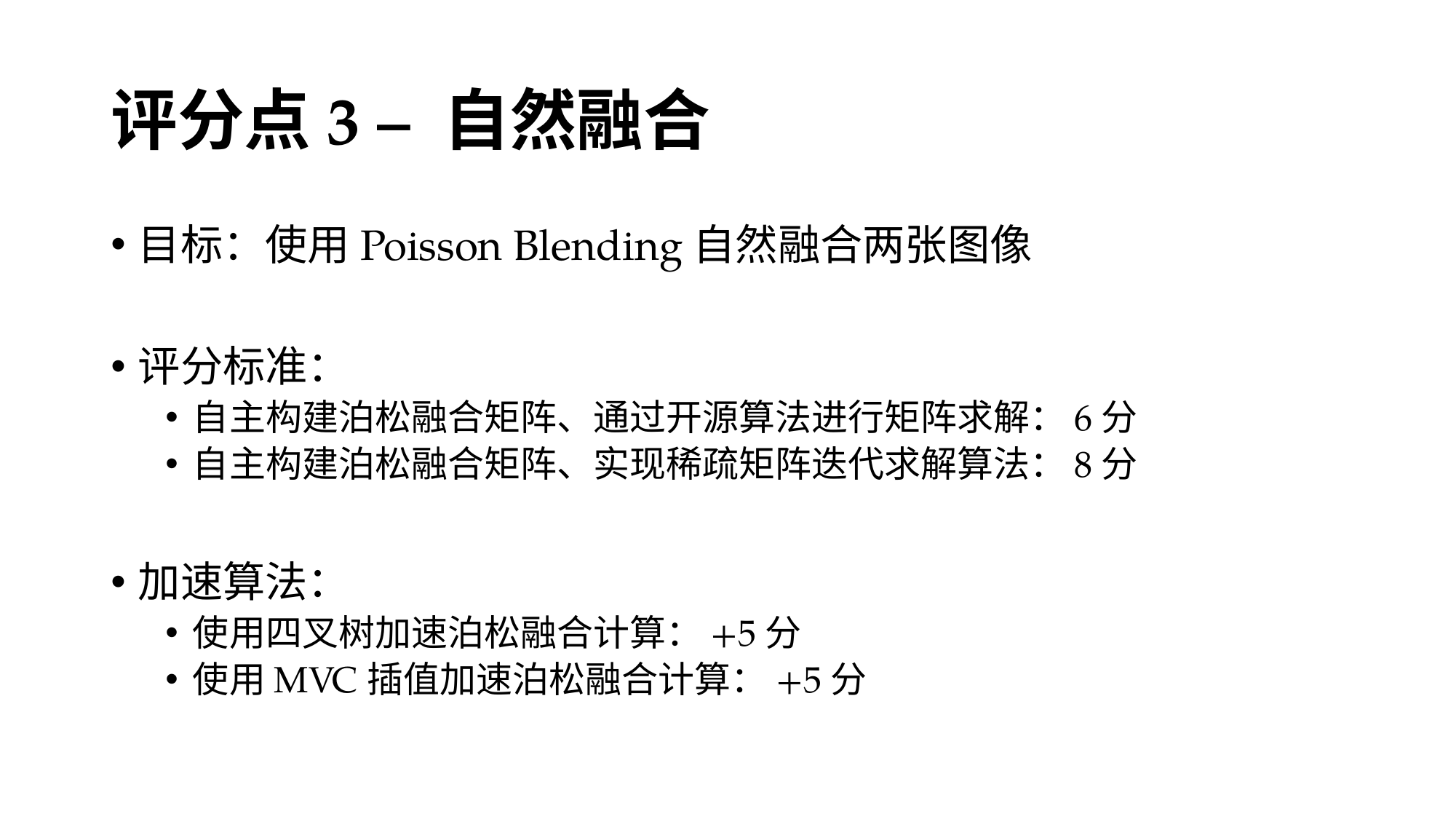

# 评分点3 – 自然融合
目标：使用Poisson Blending自然融合两张图像

评分标准：
自主构建泊松融合矩阵、通过开源算法进行矩阵求解：6分
自主构建泊松融合矩阵、实现稀疏矩阵迭代求解算法：8分

加速算法：
使用四叉树加速泊松融合计算：+5分
使用MVC插值加速泊松融合计算：+5分